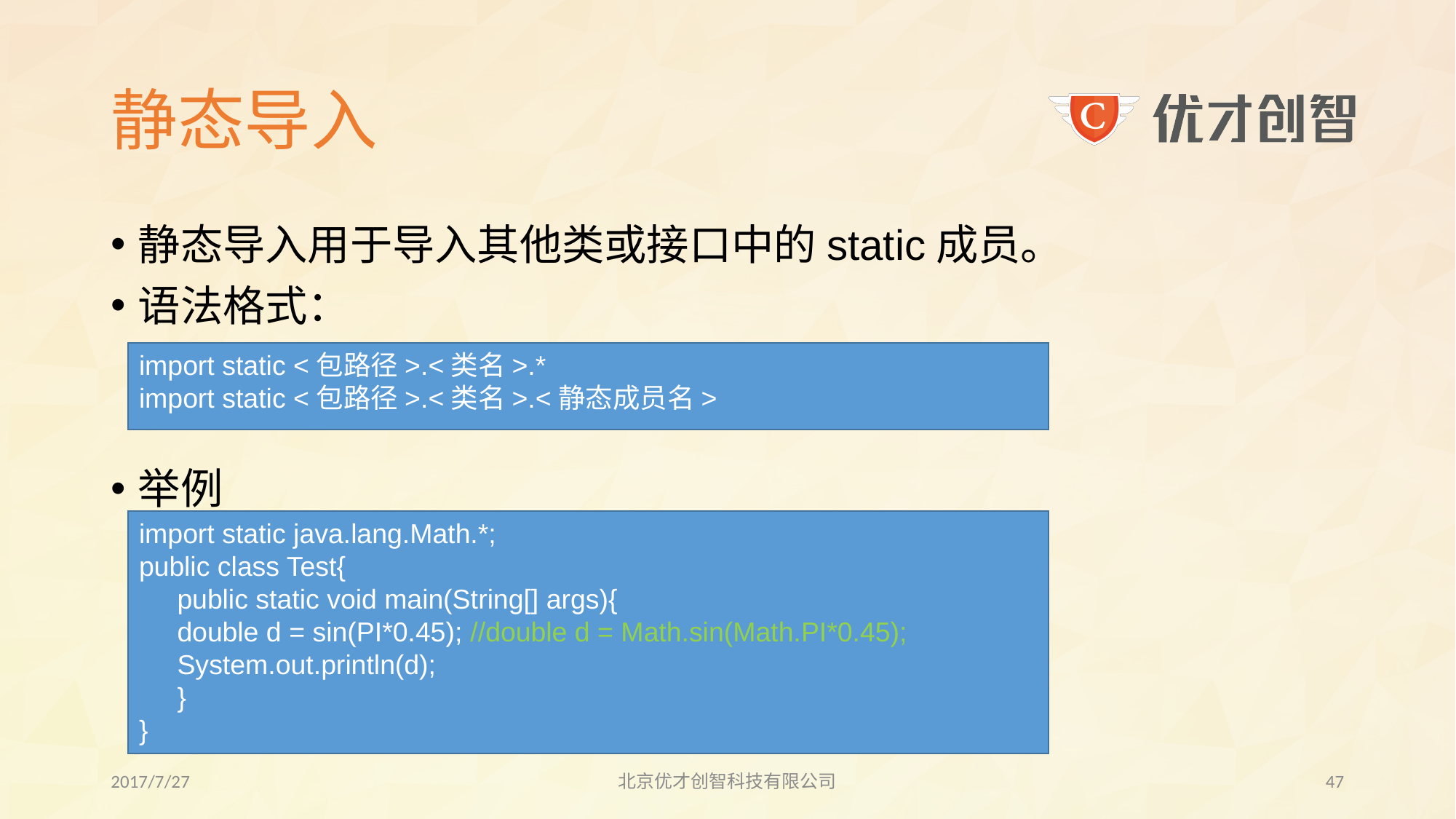

# 静态导入
静态导入用于导入其他类或接口中的static成员。
语法格式：

举例
import static <包路径>.<类名>.*
import static <包路径>.<类名>.<静态成员名>
import static java.lang.Math.*;
public class Test{
     public static void main(String[] args){
     double d = sin(PI*0.45); //double d = Math.sin(Math.PI*0.45);
     System.out.println(d);
     }
}
2017/7/27
北京优才创智科技有限公司
47